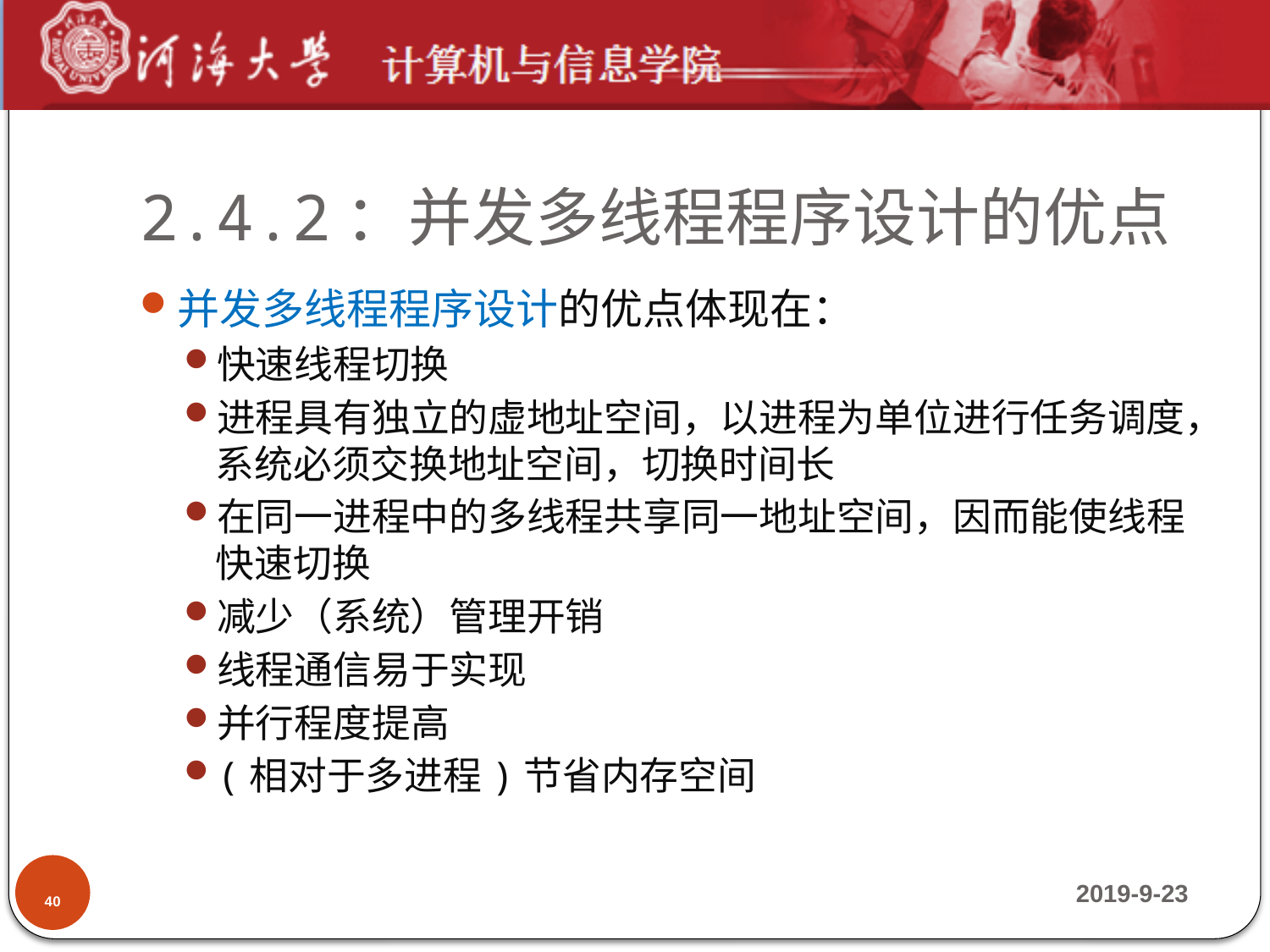

# 2.4.2：并发多线程程序设计的优点
并发多线程程序设计的优点体现在：
快速线程切换
进程具有独立的虚地址空间，以进程为单位进行任务调度，系统必须交换地址空间，切换时间长
在同一进程中的多线程共享同一地址空间，因而能使线程快速切换
减少（系统）管理开销
线程通信易于实现
并行程度提高
(相对于多进程)节省内存空间

40
2019-9-23